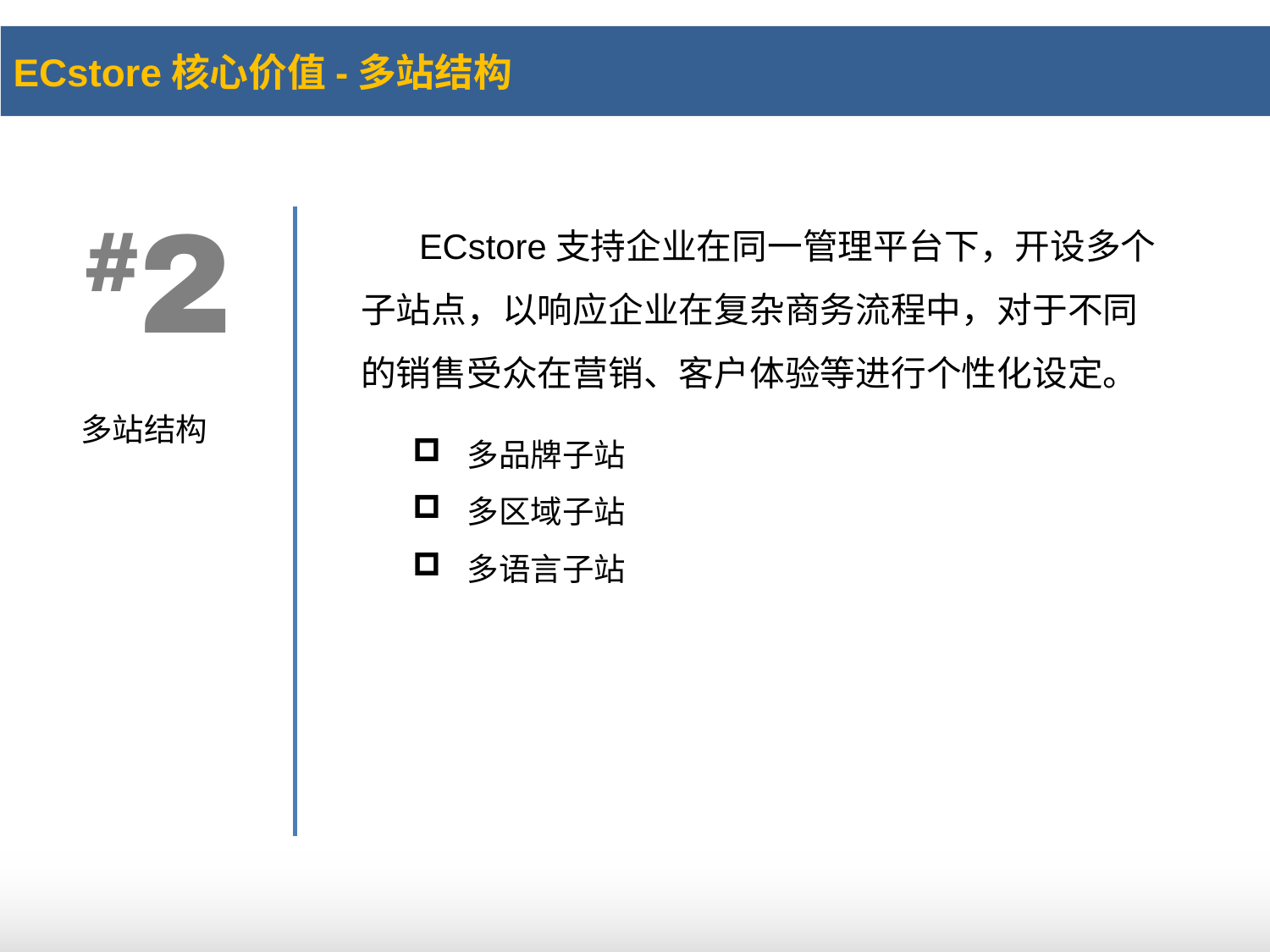

ECstore核心价值-多站结构
#2
      ECstore支持企业在同一管理平台下，开设多个子站点，以响应企业在复杂商务流程中，对于不同的销售受众在营销、客户体验等进行个性化设定。
多站结构
 多品牌子站
 多区域子站
 多语言子站